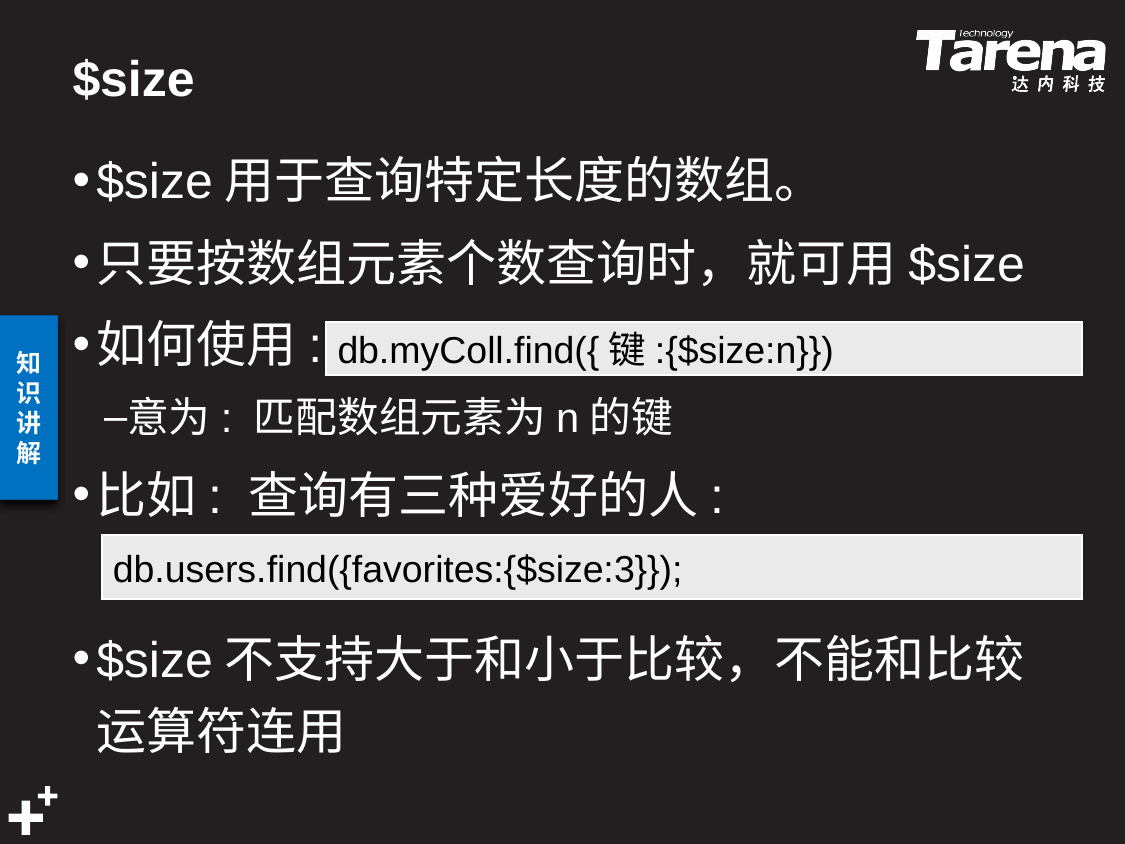

# $size
$size用于查询特定长度的数组。
只要按数组元素个数查询时，就可用$size
如何使用:
意为: 匹配数组元素为n的键
比如: 查询有三种爱好的人:

$size不支持大于和小于比较，不能和比较运算符连用
db.myColl.find({键:{$size:n}})
db.users.find({favorites:{$size:3}});